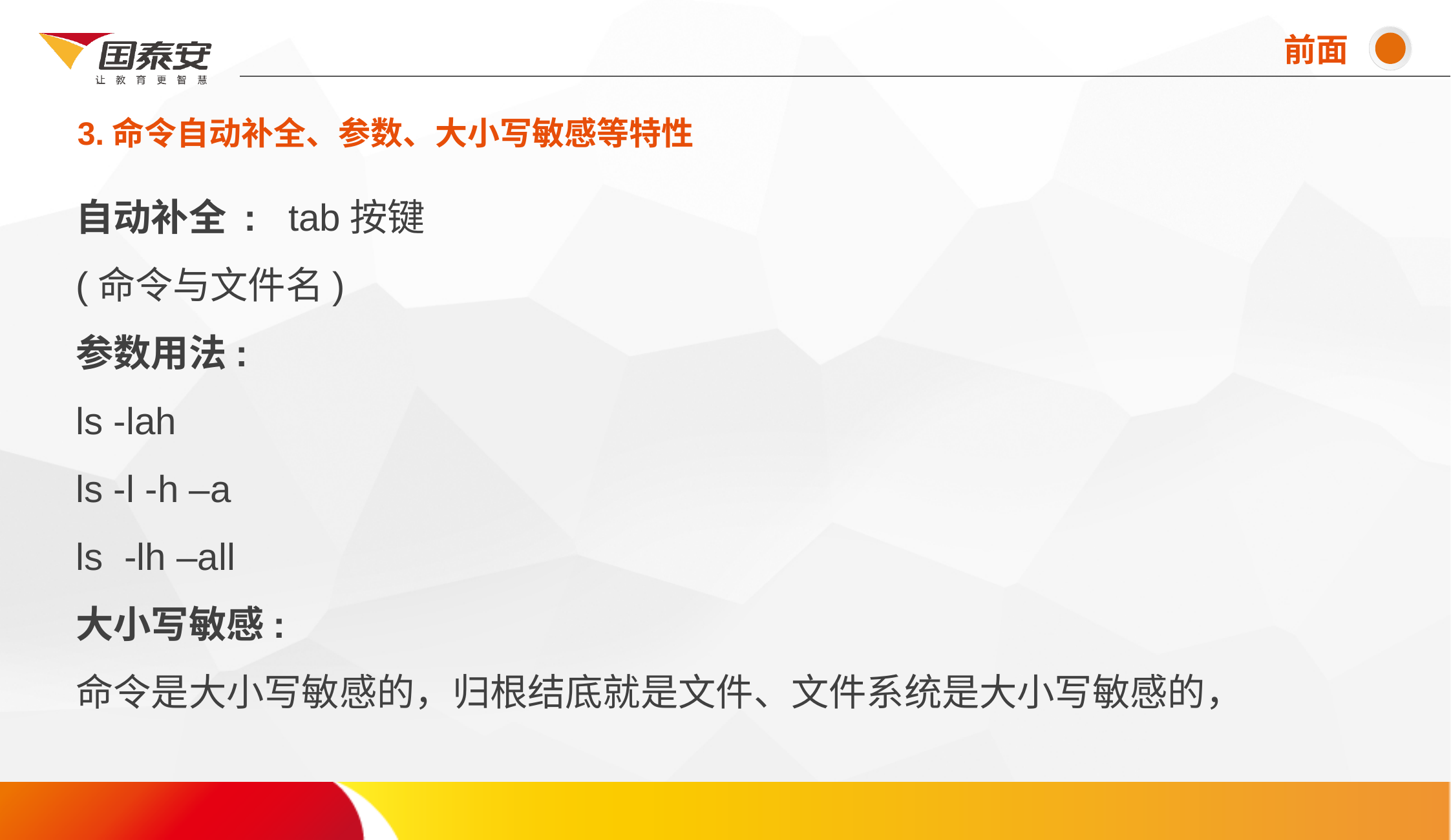

前面
3.命令自动补全、参数、大小写敏感等特性
# 自动补全 :   tab按键 (命令与文件名) 参数用法: ls -lah ls -l -h –a ls  -lh –all 大小写敏感: 命令是大小写敏感的，归根结底就是文件、文件系统是大小写敏感的，